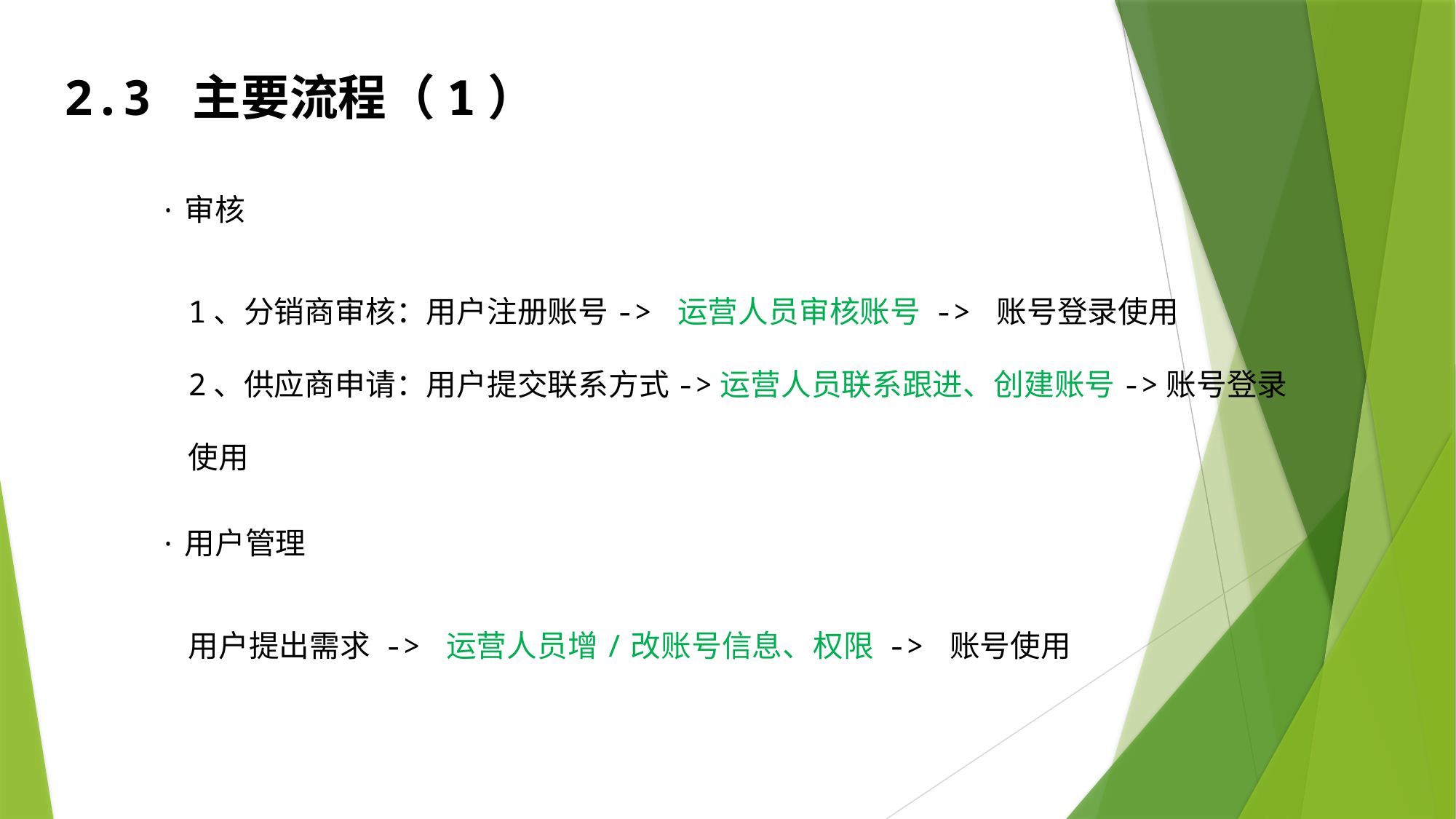

2.3 主要流程（1）
·审核
1、分销商审核：用户注册账号-> 运营人员审核账号 -> 账号登录使用
2、供应商申请：用户提交联系方式->运营人员联系跟进、创建账号->账号登录使用

·用户管理
用户提出需求 -> 运营人员增/改账号信息、权限 -> 账号使用